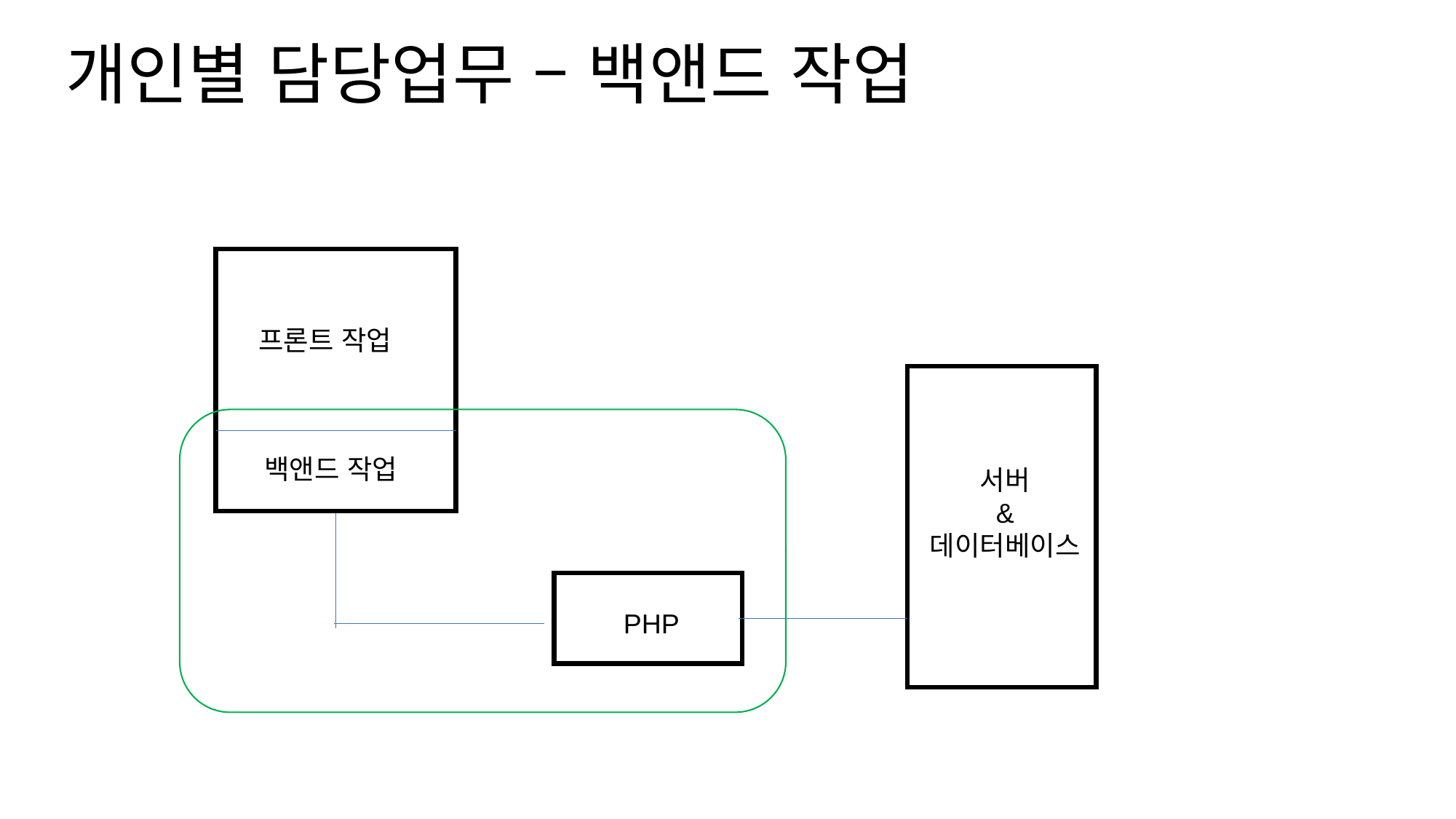

개인별 담당업무 – 백앤드 작업

프론트 작업

백앤드 작업
서버
&
데이터베이스

PHP